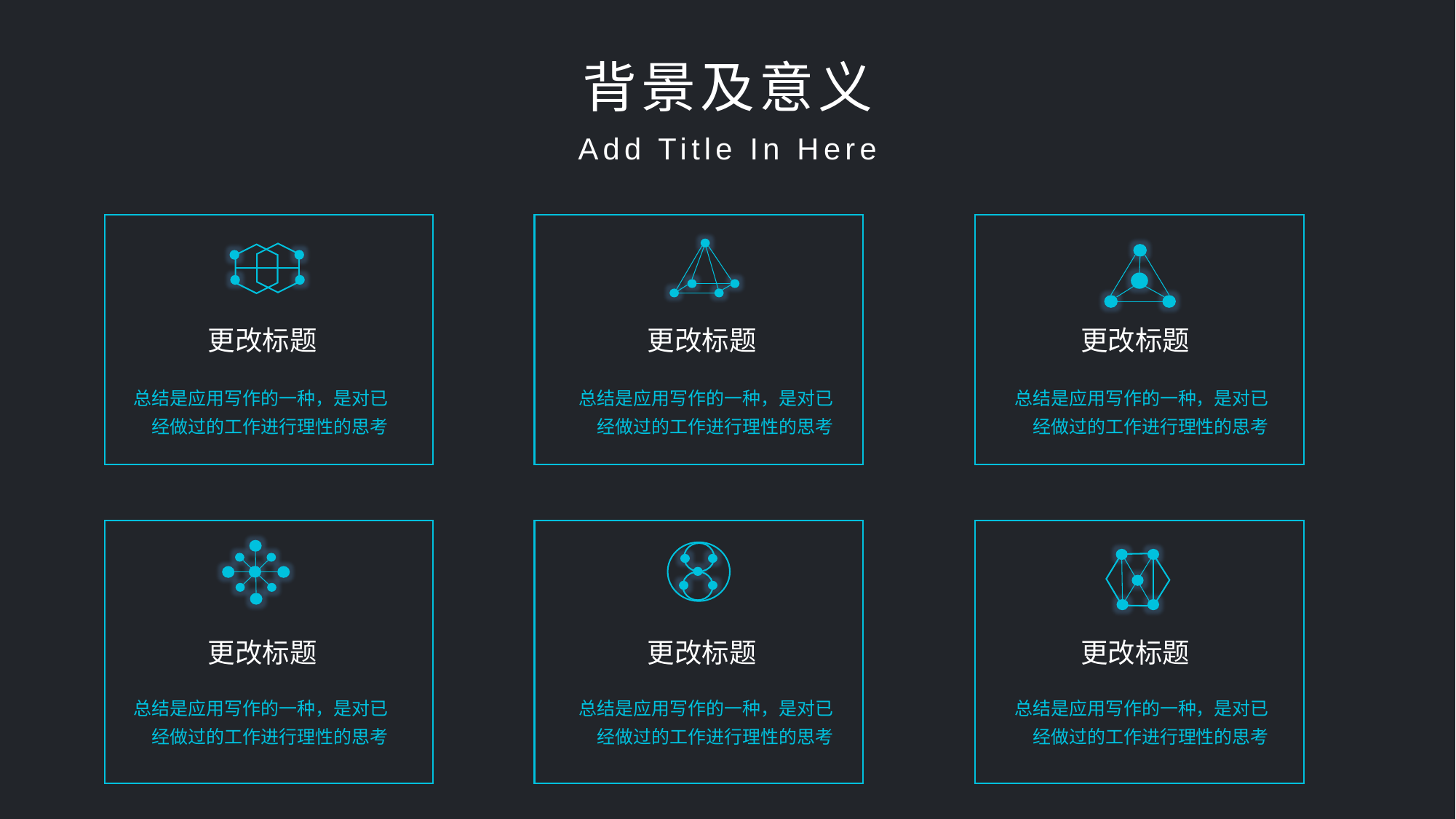

背景及意义
Add Title In Here

更改标题
总结是应用写作的一种，是对已经做过的工作进行理性的思考

更改标题
总结是应用写作的一种，是对已经做过的工作进行理性的思考

更改标题
总结是应用写作的一种，是对已经做过的工作进行理性的思考

更改标题
总结是应用写作的一种，是对已经做过的工作进行理性的思考

更改标题
总结是应用写作的一种，是对已经做过的工作进行理性的思考

更改标题
总结是应用写作的一种，是对已经做过的工作进行理性的思考